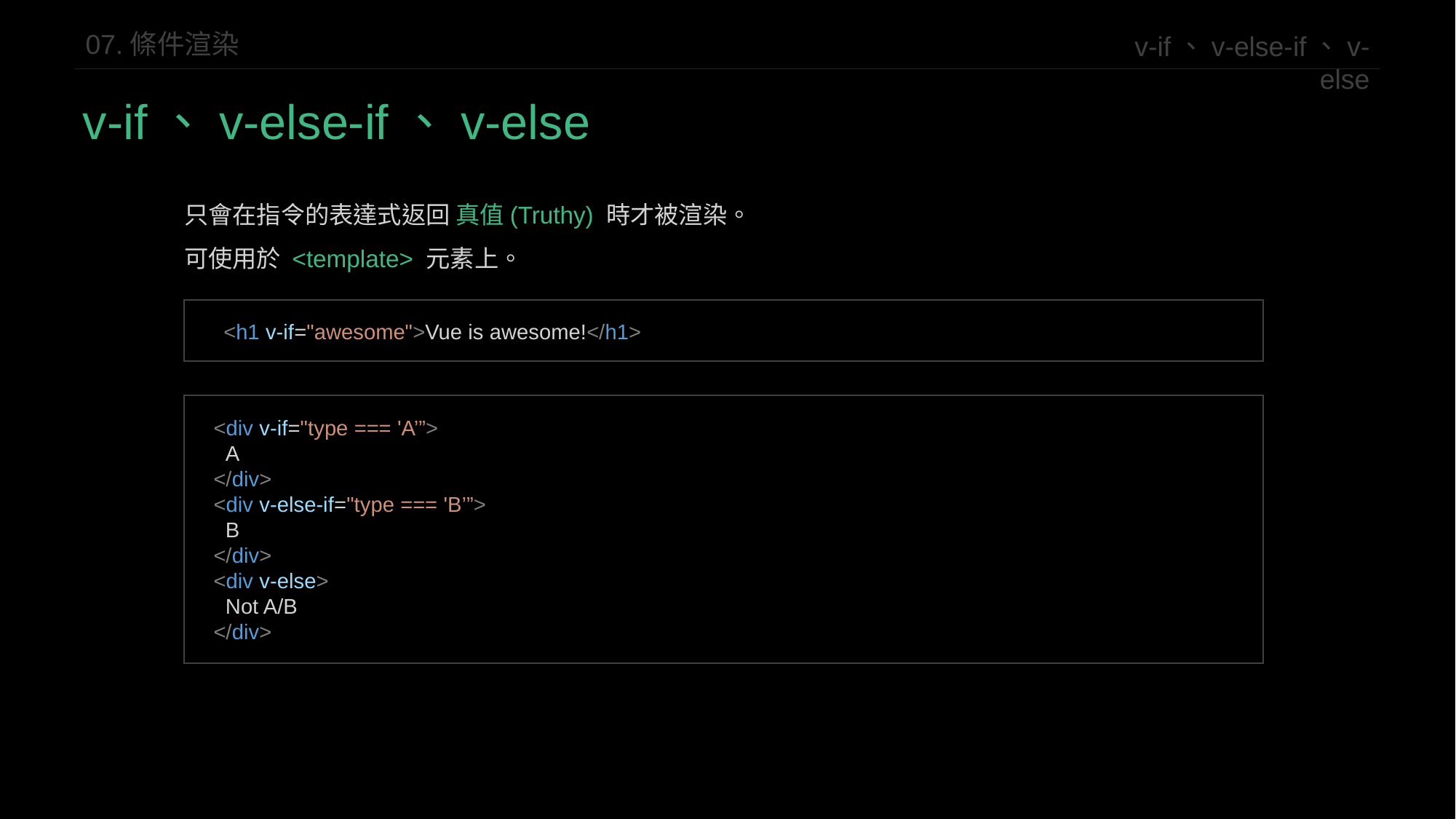

v-if、v-else-if、v-else
07.條件渲染
v-if、v-else-if、v-else
只會在指令的表達式返回 真值(Truthy) 時才被渲染。
可使用於 <template> 元素上。

<h1 v-if="awesome">Vue is awesome!</h1>

<div v-if="type === 'A’”>
  A
</div>
<div v-else-if="type === 'B’”>
  B
</div>
<div v-else>
  Not A/B
</div>